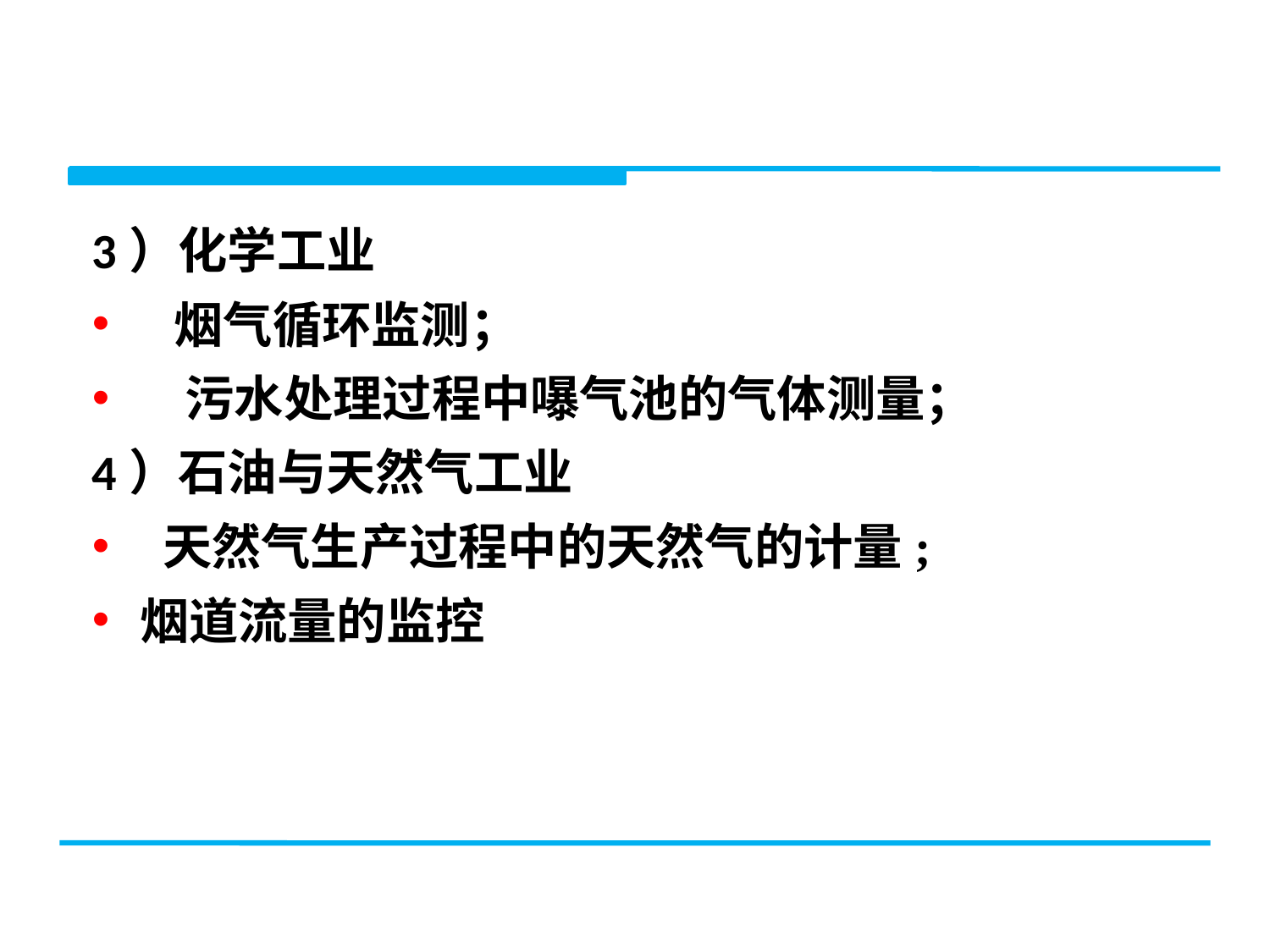

3）化学工业
  烟气循环监测；
   污水处理过程中嚗气池的气体测量；
4）石油与天然气工业
 天然气生产过程中的天然气的计量;
烟道流量的监控